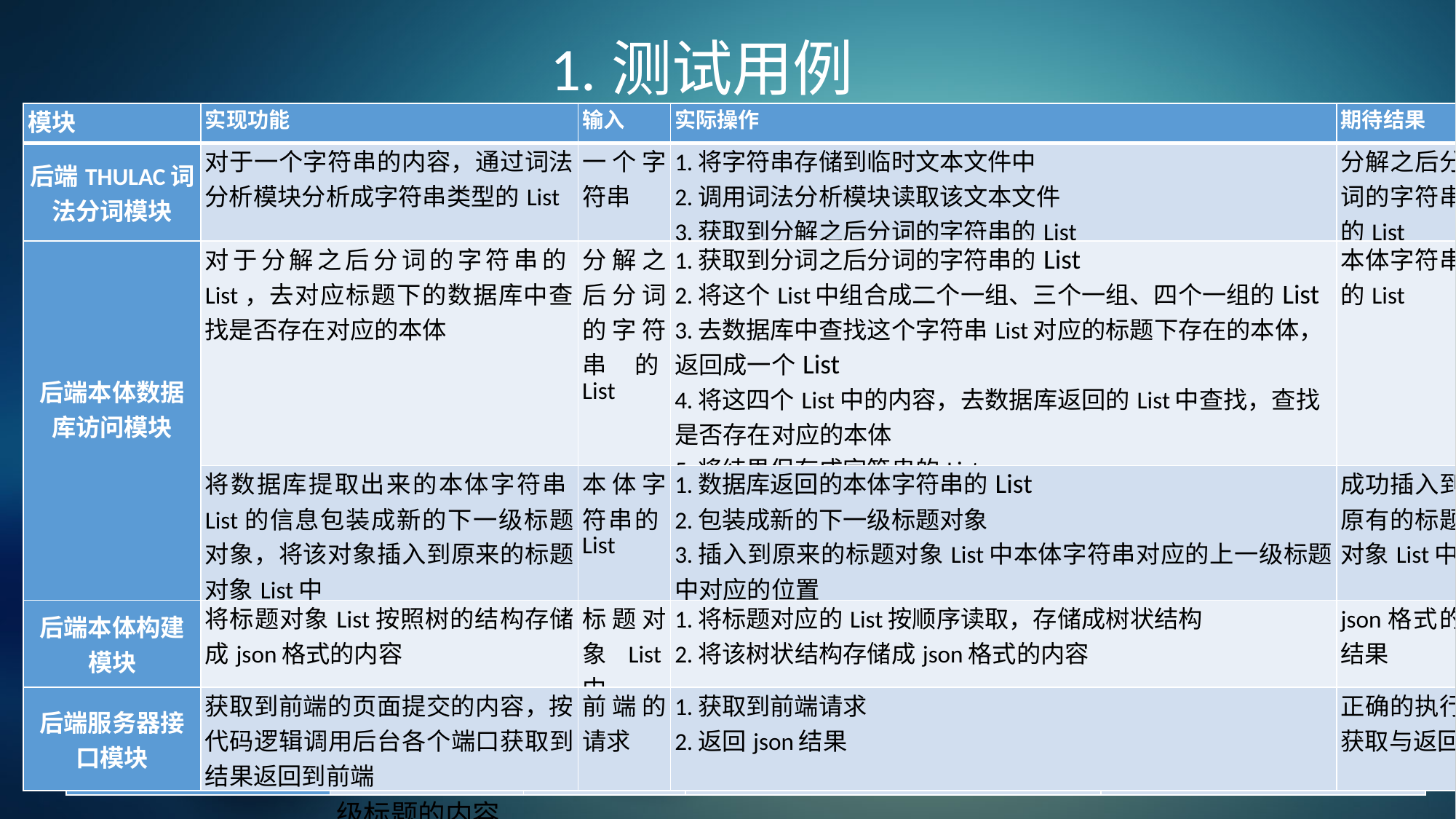

1.测试用例
| 模块 | 实现功能 | 输入 | 实际操作 | 期待结果 |
| --- | --- | --- | --- | --- |
| 后端THULAC词法分词模块 | 对于一个字符串的内容，通过词法分析模块分析成字符串类型的List | 一个字符串 | 1.将字符串存储到临时文本文件中 2.调用词法分析模块读取该文本文件 3.获取到分解之后分词的字符串的List | 分解之后分词的字符串的List |
| 后端本体数据库访问模块 | 对于分解之后分词的字符串的List，去对应标题下的数据库中查找是否存在对应的本体 | 分解之后分词的字符串的List | 1.获取到分词之后分词的字符串的List 2.将这个List中组合成二个一组、三个一组、四个一组的List 3.去数据库中查找这个字符串List对应的标题下存在的本体，返回成一个List 4.将这四个List中的内容，去数据库返回的List中查找，查找是否存在对应的本体 5.将结果保存成字符串的List | 本体字符串的List |
|  | 将数据库提取出来的本体字符串List的信息包装成新的下一级标题对象，将该对象插入到原来的标题对象List中 | 本体字符串的List | 1.数据库返回的本体字符串的List 2.包装成新的下一级标题对象 3.插入到原来的标题对象List中本体字符串对应的上一级标题中对应的位置 | 成功插入到原有的标题对象List中 |
| 后端本体构建模块 | 将标题对象List按照树的结构存储成json格式的内容 | 标题对象List中 | 1.将标题对应的List按顺序读取，存储成树状结构 2.将该树状结构存储成json格式的内容 | json格式的结果 |
| 后端服务器接口模块 | 获取到前端的页面提交的内容，按代码逻辑调用后台各个端口获取到结果返回到前端 | 前端的请求 | 1.获取到前端请求 2.返回json结果 | 正确的执行获取与返回 |
| 模块 | 实现功能 | 输入 | 实际操作 | 期待结果 |
| --- | --- | --- | --- | --- |
| 前端用户界面模块 | 复制文章内容进入输入框 | 文章标题，文章内容 | 用户将文章的标题和内容提交到网页中对应的文本框中 | 能够正确的显示用户输入的文章标题与内容 |
|  | 清除用户输入的文章内容 | 文章标题，文章内容 | 1.用户将文章的标题和内容提交到网页中对应的文本框中 2.点击“重置”按钮 | 清空所有的输入内容 |
|  | 确保用户提交到后端的内容不为空 | 文章标题、文章内容之一或两者都没有 | 1.用户只输入文章的标题或者内容，或者两个内容都不输入 2.点击“提交”按钮 | 显示提示内容“文章标题或内容不能为空！”，需要完善输入 |
|  | 后台服务器出bug，前端提示提交失败 | 文章标题、文章内容 | 1.用户将文章的标题和内容提交到网页中对应的文本框中 2.点击“提交”按钮 3.此时后台计算失败或者后台服务器没有启动 | 显示提示内容“提交失败，请稍后重试！” |
| 后端正则表达式模块 | 对于输入的一篇文章，通过构造的正则表达式，将文章分解成不同等级标题的内容 | 一个存储了文章的txt文件 | 1.将文章存储到txt文件中 2.调用正则表达式模块 3.获取到不同标题的对象的List，这个List按照文章的标题顺序存储 | 获取到不同标题的对象的List |